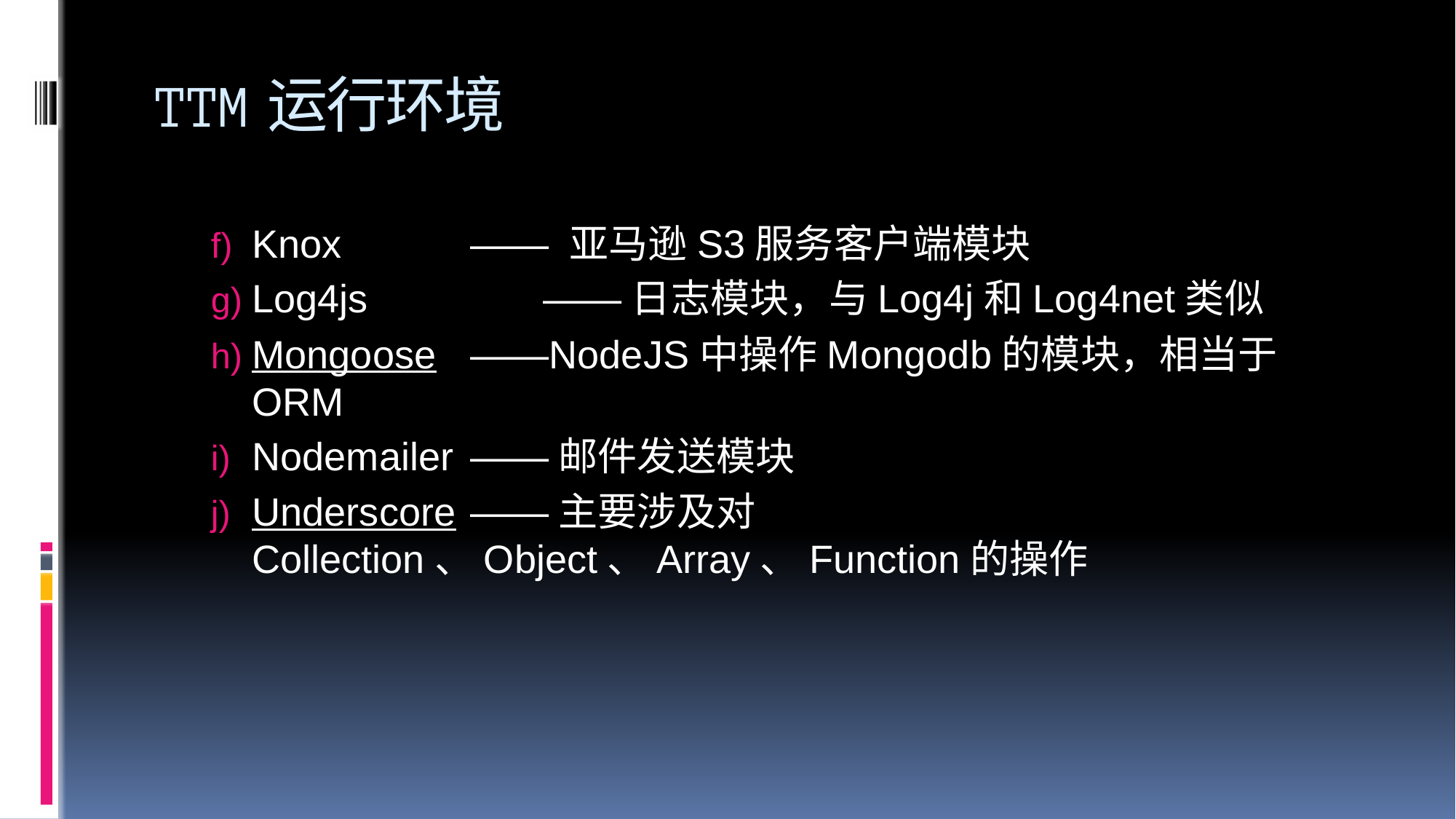

# TTM运行环境
Knox	 	—— 亚马逊S3服务客户端模块
Log4js                ——日志模块，与Log4j和Log4net类似
Mongoose	——NodeJS中操作Mongodb的模块，相当于ORM
Nodemailer	——邮件发送模块
Underscore	——主要涉及对Collection、Object、Array、Function的操作